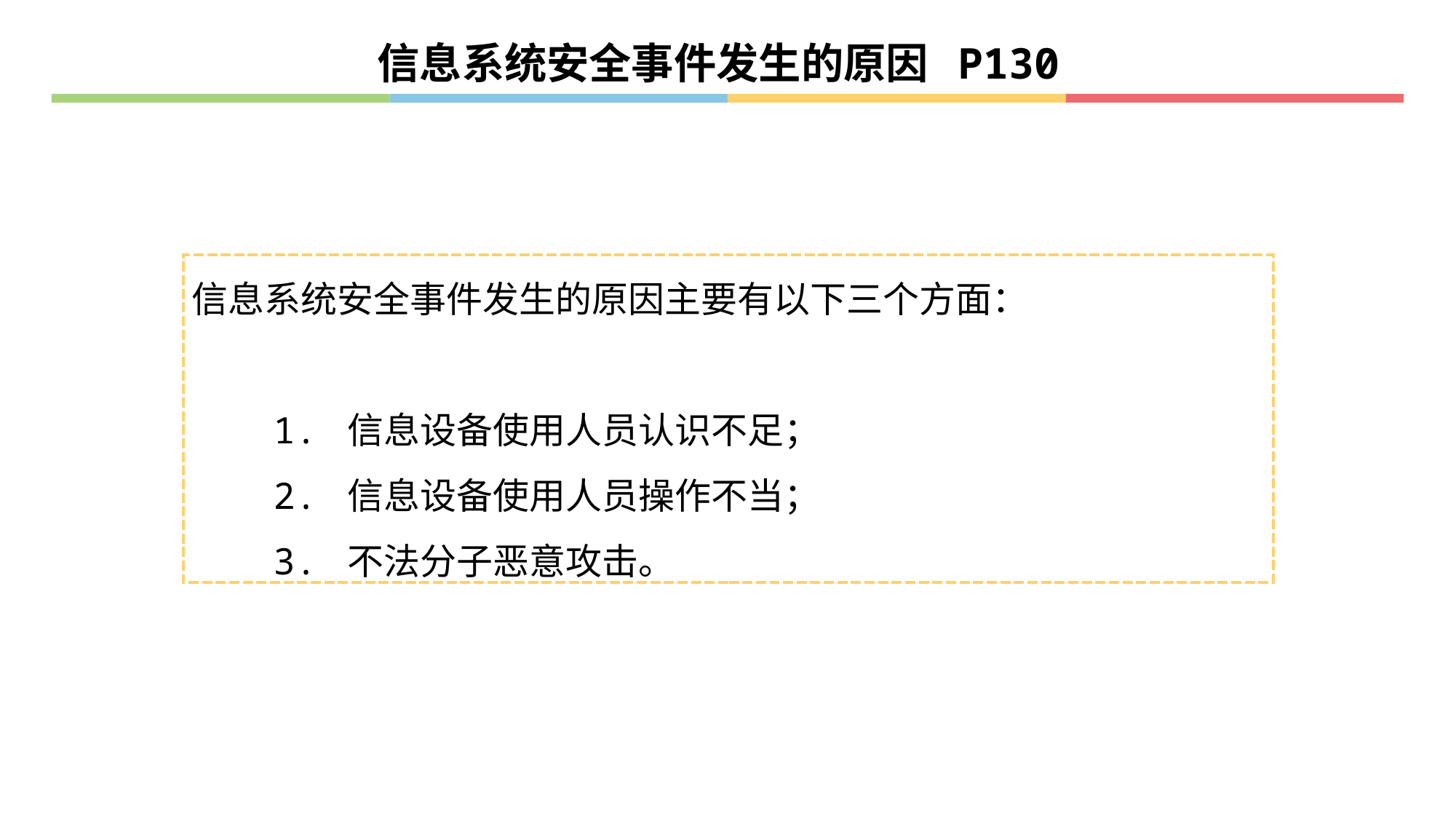

信息系统安全事件发生的原因  P130
信息系统安全事件发生的原因主要有以下三个方面：

　　1. 信息设备使用人员认识不足；
　　2. 信息设备使用人员操作不当；
　　3. 不法分子恶意攻击。